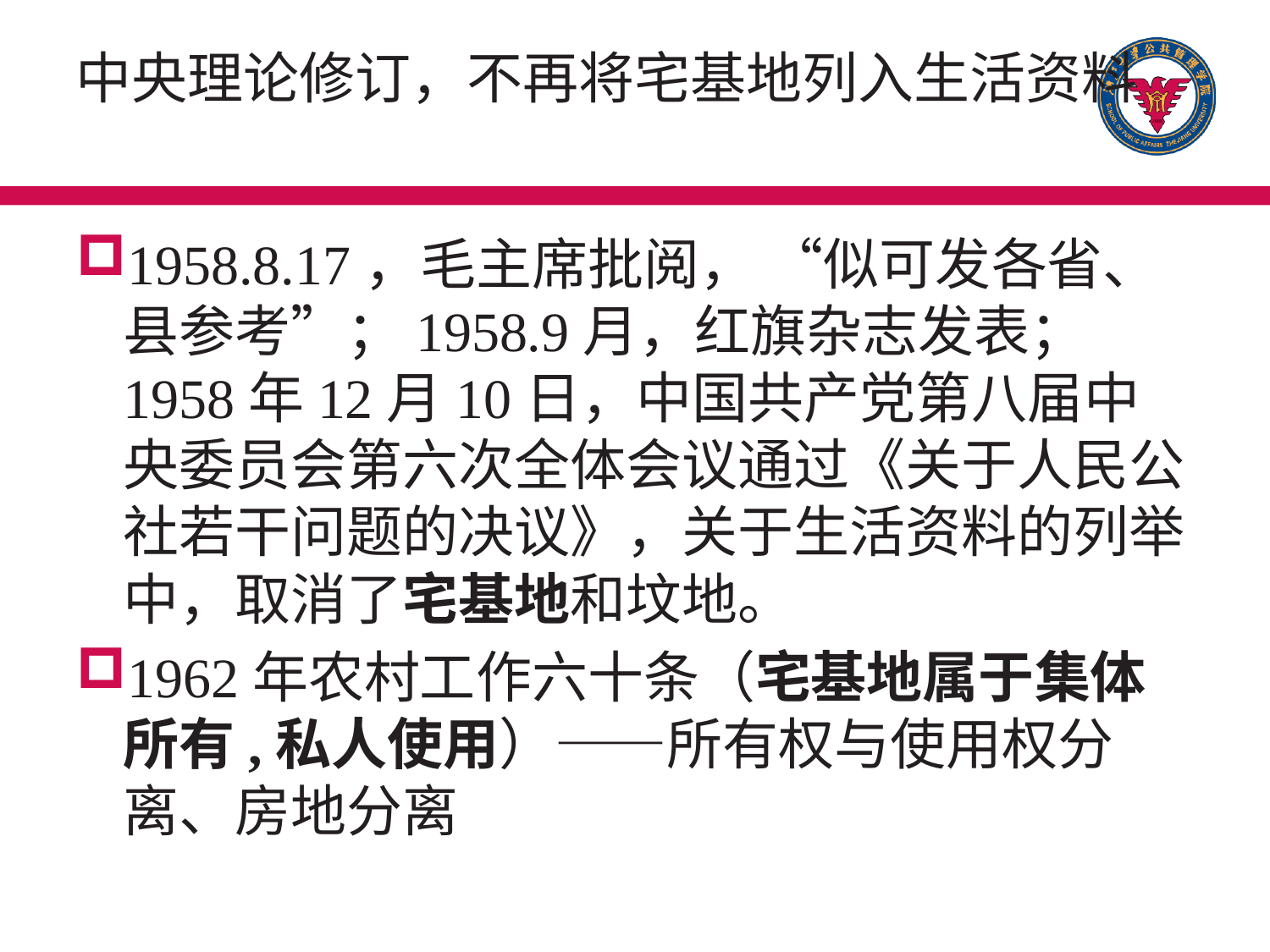

# 中央理论修订，不再将宅基地列入生活资料
1958.8.17，毛主席批阅， “似可发各省、县参考”；1958.9月，红旗杂志发表； 1958年12月10日，中国共产党第八届中央委员会第六次全体会议通过《关于人民公社若干问题的决议》，关于生活资料的列举中，取消了宅基地和坟地。
1962年农村工作六十条（宅基地属于集体所有,私人使用）——所有权与使用权分离、房地分离